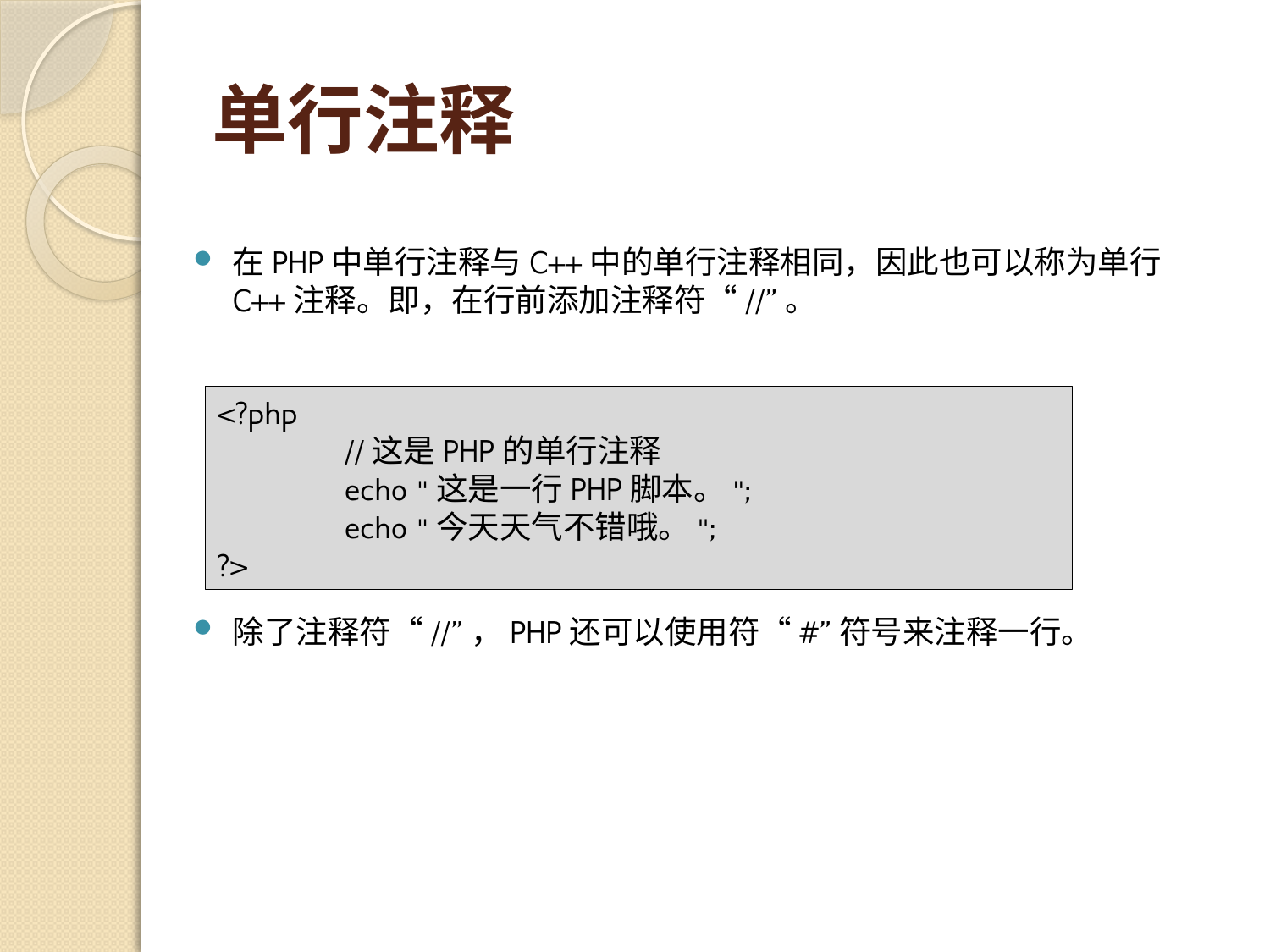

# 单行注释
在PHP中单行注释与C++中的单行注释相同，因此也可以称为单行C++注释。即，在行前添加注释符“//”。
<?php
	//这是PHP的单行注释
	echo "这是一行PHP脚本。";
	echo "今天天气不错哦。";
?>
除了注释符“//”，PHP还可以使用符“#”符号来注释一行。